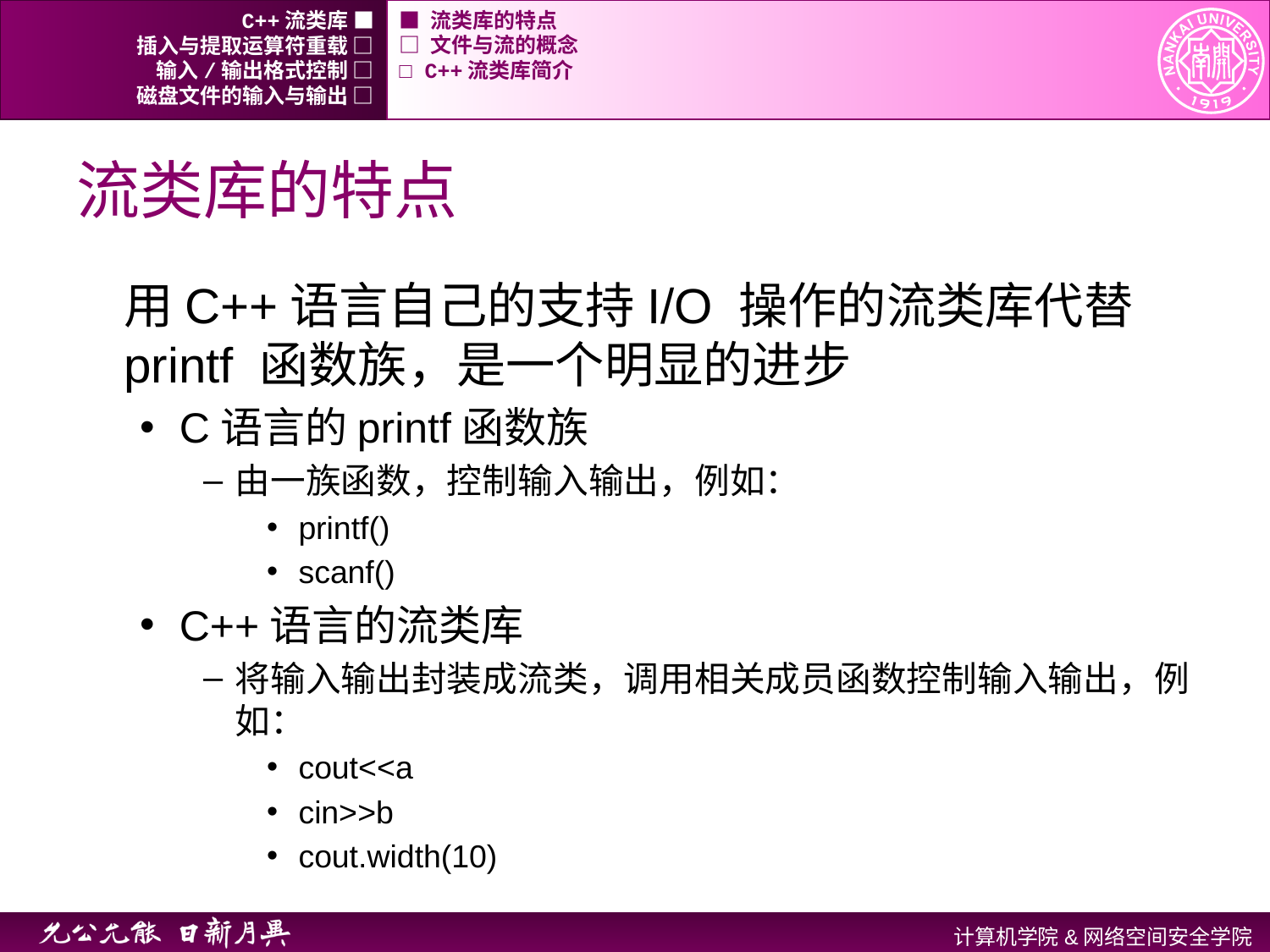

C++流类库 ■
■ 流类库的特点
插入与提取运算符重载 □
□ 文件与流的概念
输入/输出格式控制 □
□ C++流类库简介
磁盘文件的输入与输出 □
# 流类库的特点
用C++语言自己的支持I/O 操作的流类库代替printf 函数族，是一个明显的进步
C语言的printf函数族
由一族函数，控制输入输出，例如：
printf()
scanf()
C++语言的流类库
将输入输出封装成流类，调用相关成员函数控制输入输出，例如：
cout<<a
cin>>b
cout.width(10)